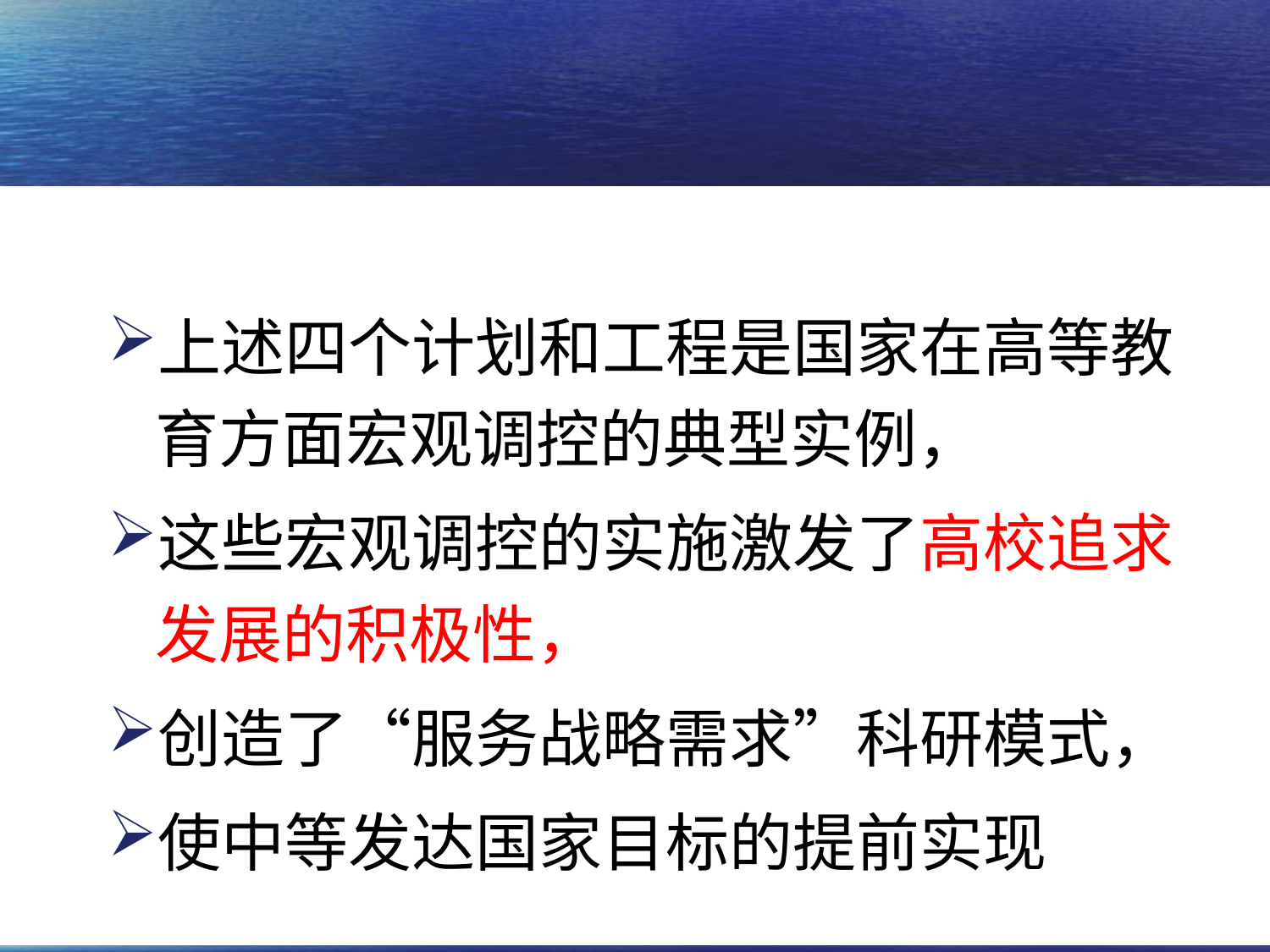

#
上述四个计划和工程是国家在高等教育方面宏观调控的典型实例，
这些宏观调控的实施激发了高校追求发展的积极性，
创造了“服务战略需求”科研模式，
使中等发达国家目标的提前实现